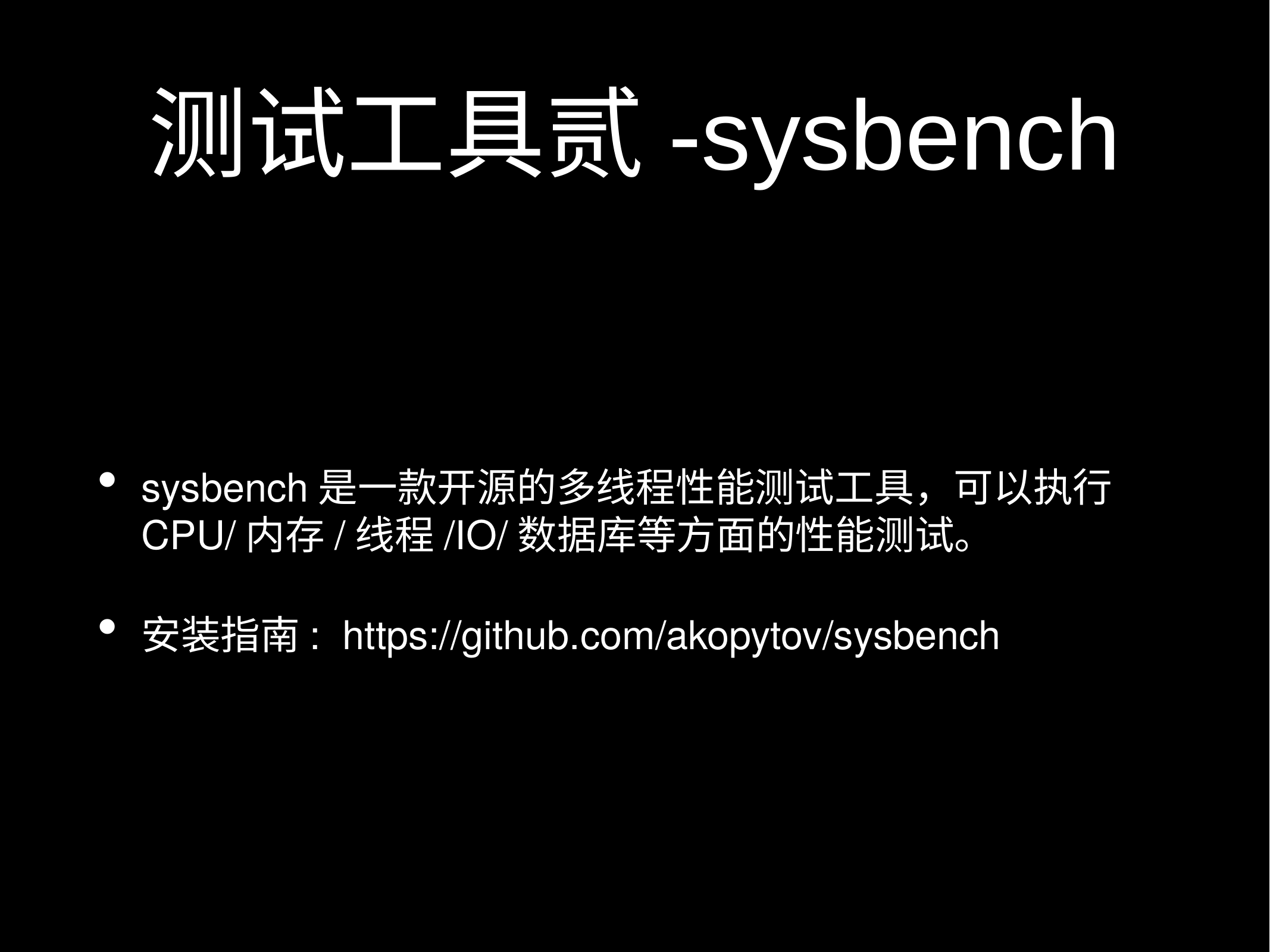

# 测试工具贰-sysbench
sysbench是一款开源的多线程性能测试工具，可以执行CPU/内存/线程/IO/数据库等方面的性能测试。
安装指南:  https://github.com/akopytov/sysbench